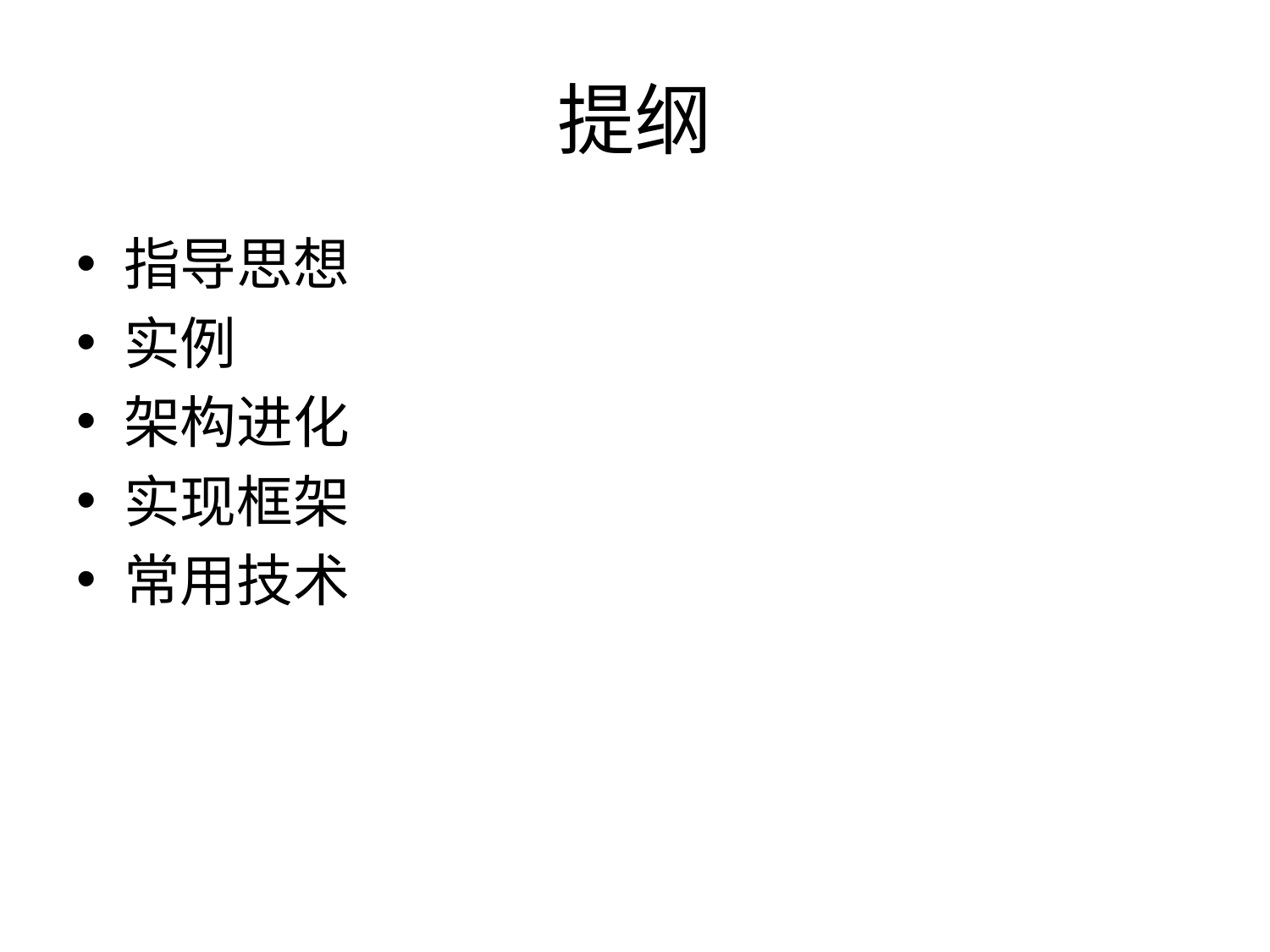

# 提纲
指导思想
实例
架构进化
实现框架
常用技术